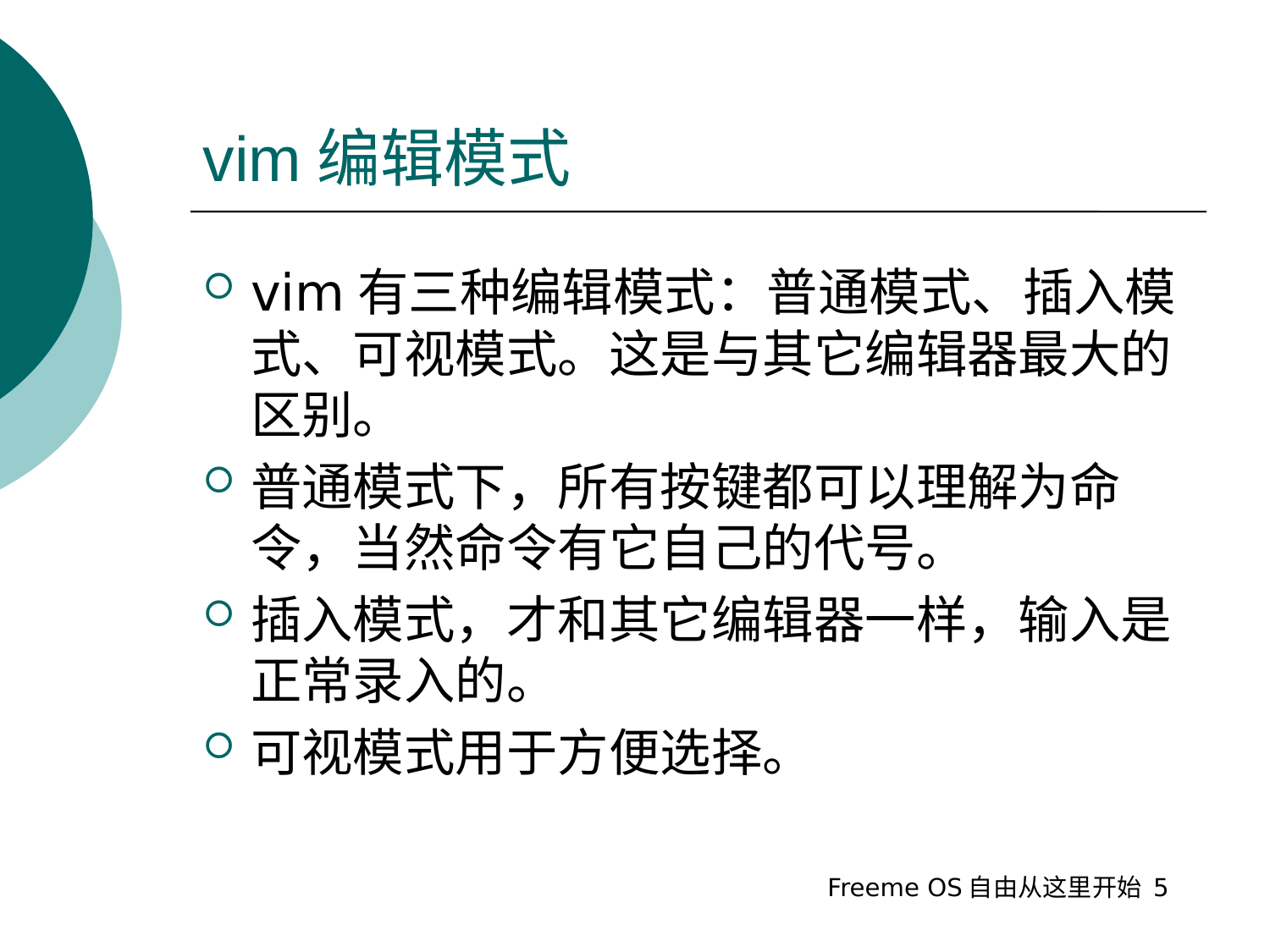

# vim编辑模式
vim有三种编辑模式：普通模式、插入模式、可视模式。这是与其它编辑器最大的区别。
普通模式下，所有按键都可以理解为命令，当然命令有它自己的代号。
插入模式，才和其它编辑器一样，输入是正常录入的。
可视模式用于方便选择。